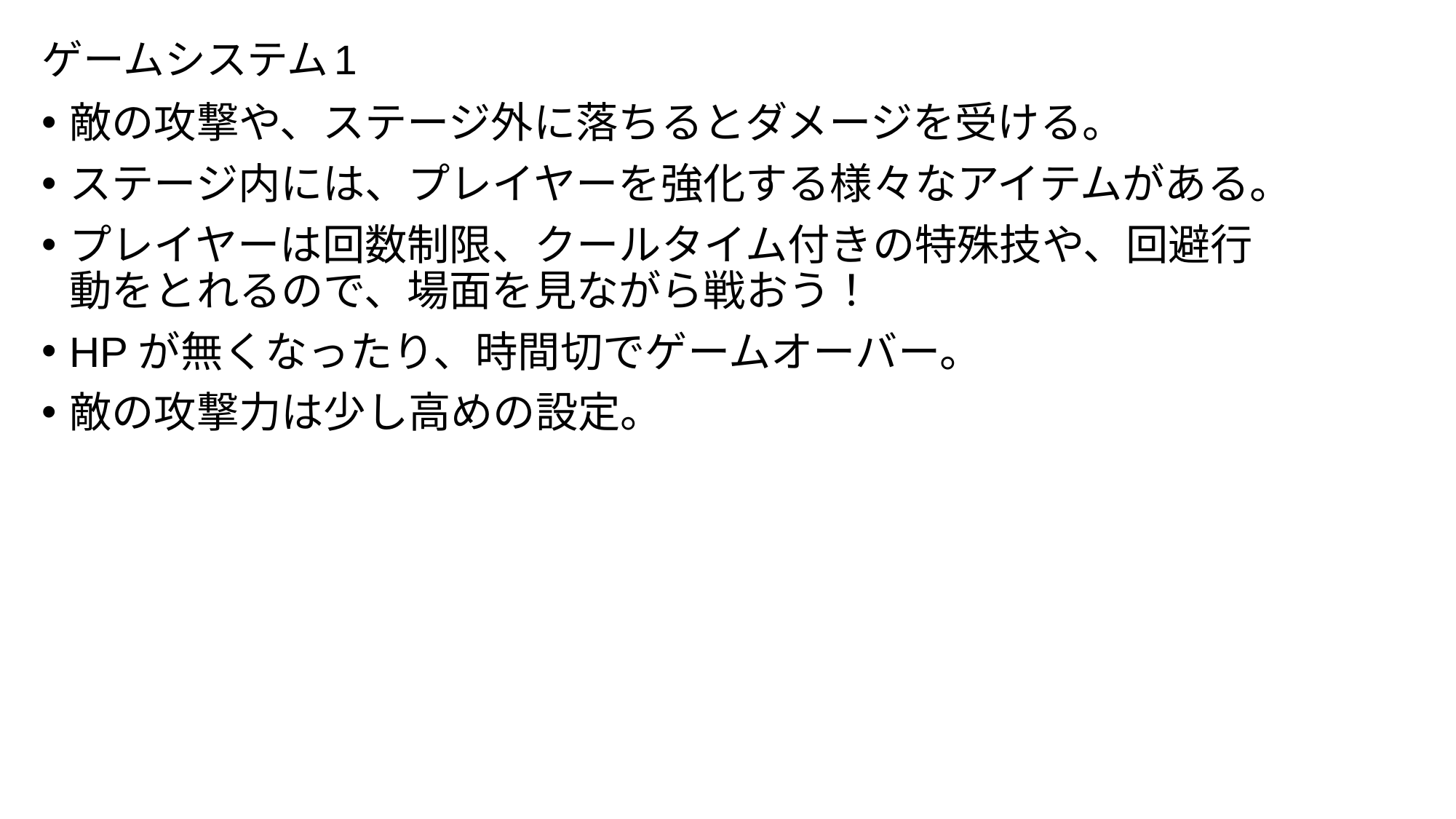

# ゲームシステム1
敵の攻撃や、ステージ外に落ちるとダメージを受ける。
ステージ内には、プレイヤーを強化する様々なアイテムがある。
プレイヤーは回数制限、クールタイム付きの特殊技や、回避行動をとれるので、場面を見ながら戦おう！
HPが無くなったり、時間切でゲームオーバー。
敵の攻撃力は少し高めの設定。